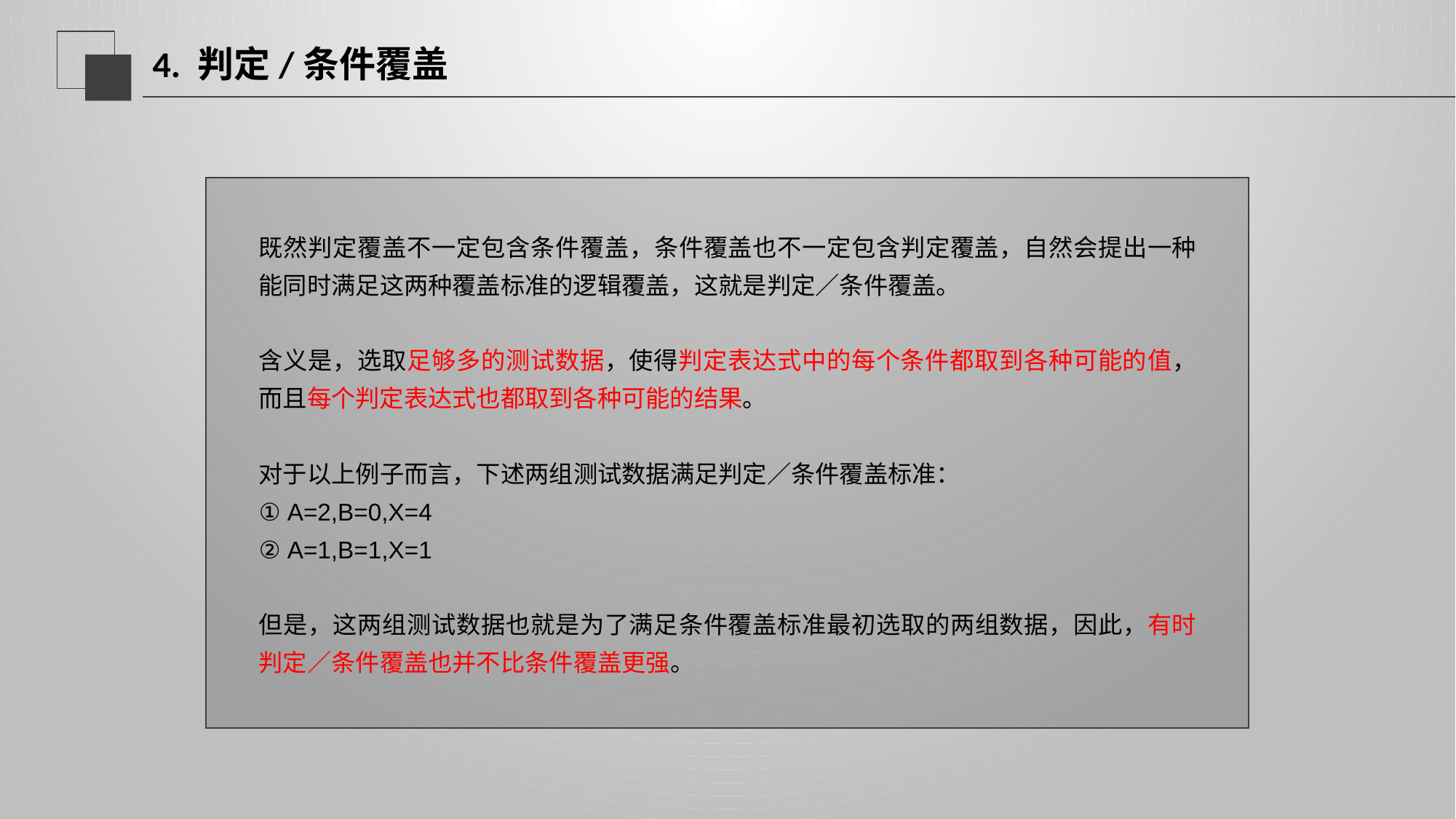

# 4. 判定/条件覆盖

既然判定覆盖不一定包含条件覆盖，条件覆盖也不一定包含判定覆盖，自然会提出一种能同时满足这两种覆盖标准的逻辑覆盖，这就是判定／条件覆盖。

含义是，选取足够多的测试数据，使得判定表达式中的每个条件都取到各种可能的值，而且每个判定表达式也都取到各种可能的结果。

对于以上例子而言，下述两组测试数据满足判定／条件覆盖标准：
① A=2,B=0,X=4
② A=1,B=1,X=1

但是，这两组测试数据也就是为了满足条件覆盖标准最初选取的两组数据，因此，有时判定／条件覆盖也并不比条件覆盖更强。